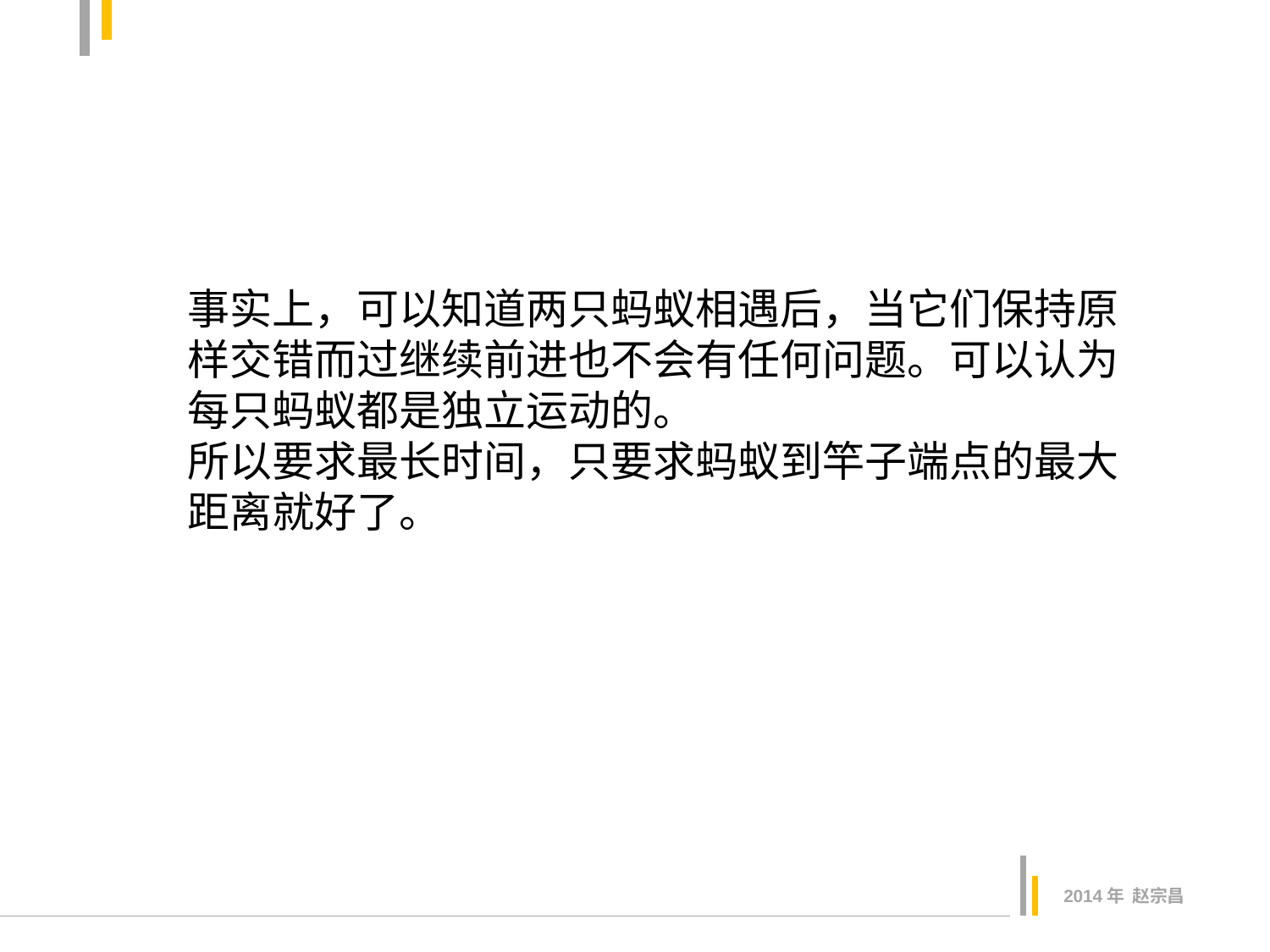

事实上，可以知道两只蚂蚁相遇后，当它们保持原样交错而过继续前进也不会有任何问题。可以认为每只蚂蚁都是独立运动的。
所以要求最长时间，只要求蚂蚁到竿子端点的最大距离就好了。